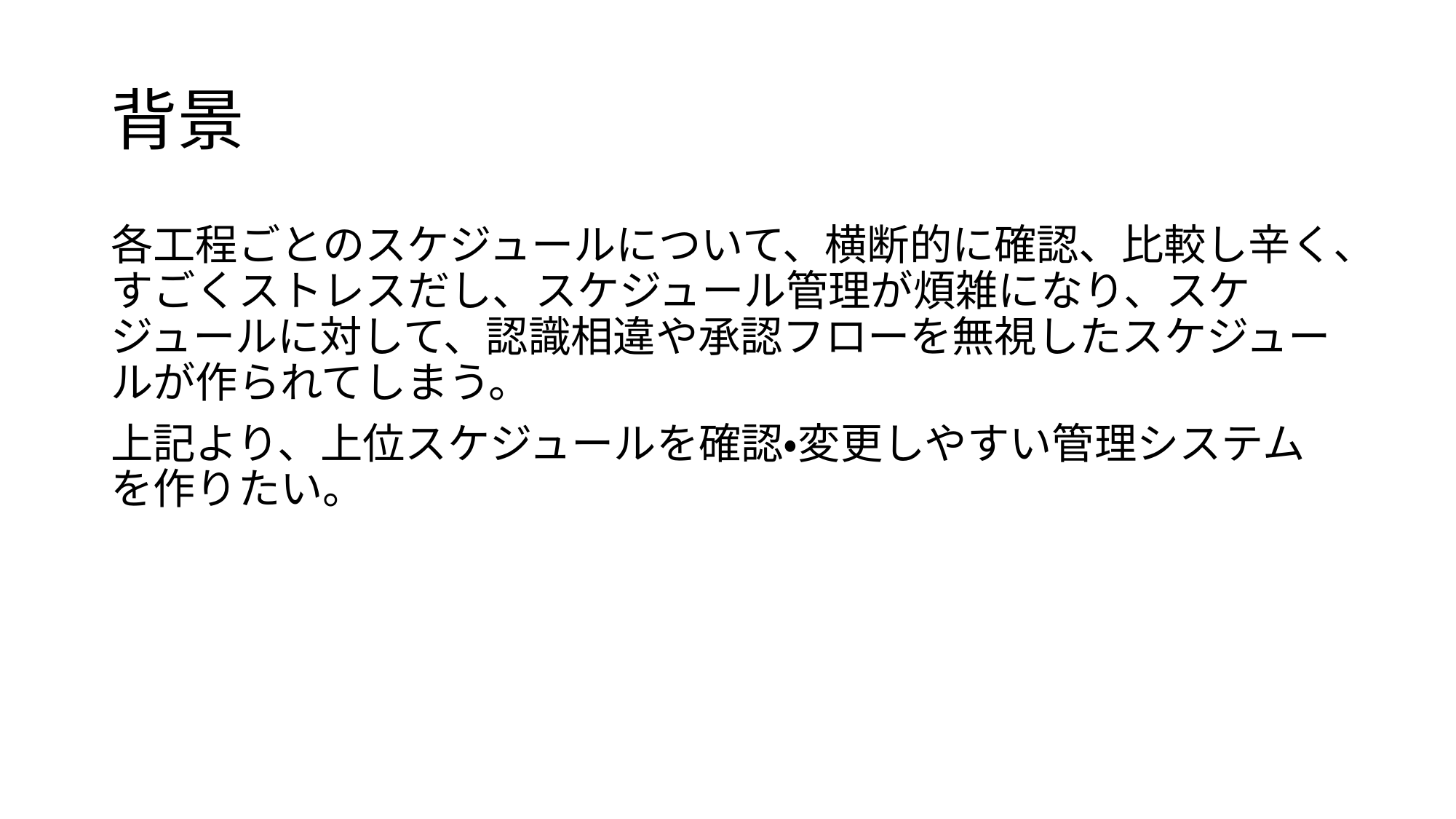

# 背景
各工程ごとのスケジュールについて、横断的に確認、比較し辛く、すごくストレスだし、スケジュール管理が煩雑になり、スケジュールに対して、認識相違や承認フローを無視したスケジュールが作られてしまう。
上記より、上位スケジュールを確認・変更しやすい管理システムを作りたい。